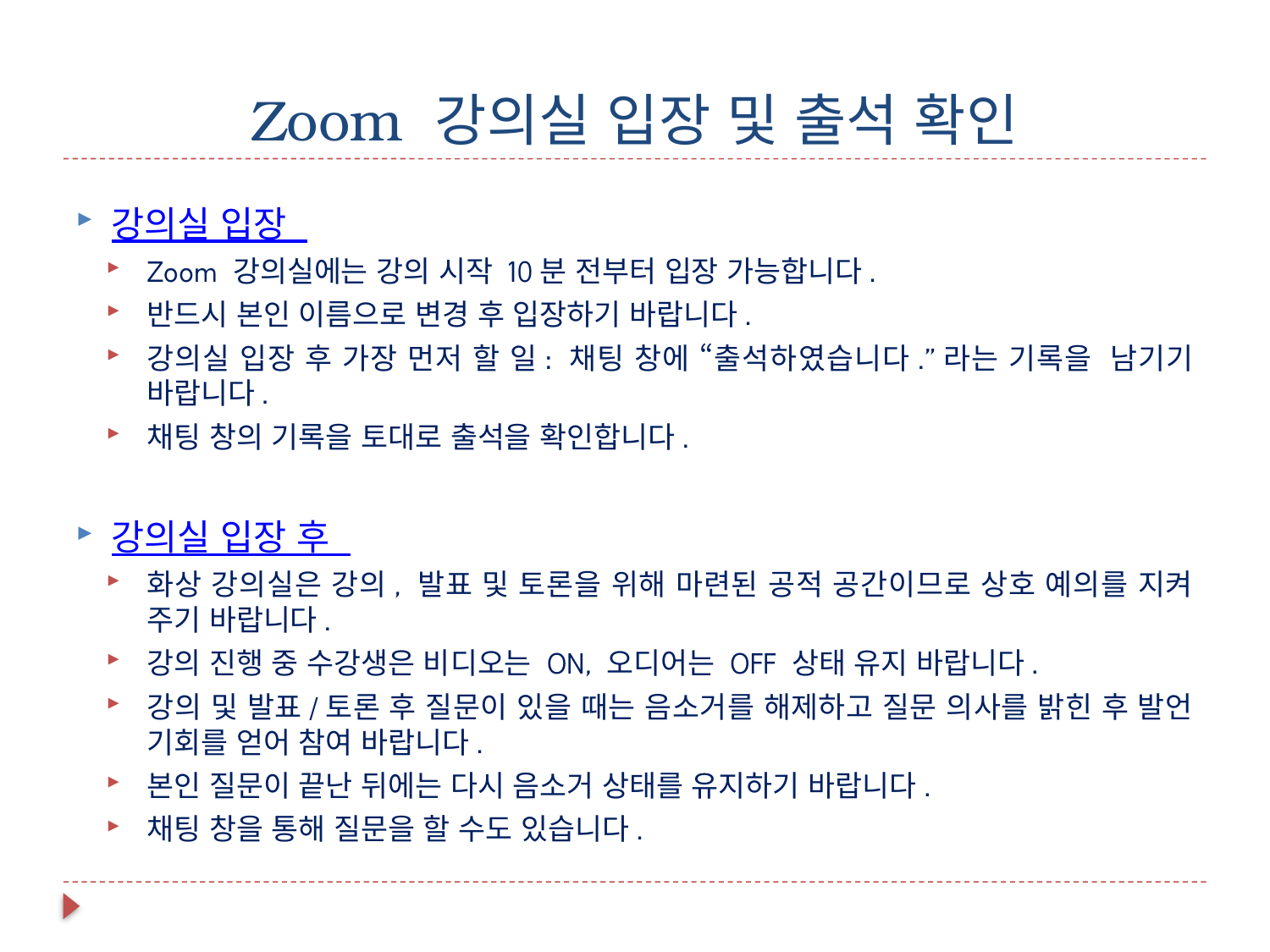

# Zoom 강의실 입장 및 출석 확인

강의실 입장
Zoom 강의실에는 강의 시작 10분 전부터 입장 가능합니다.
반드시 본인 이름으로 변경 후 입장하기 바랍니다.
강의실 입장 후 가장 먼저 할 일: 채팅 창에 “출석하였습니다.”라는 기록을  남기기 바랍니다.
채팅 창의 기록을 토대로 출석을 확인합니다.

강의실 입장 후
화상 강의실은 강의, 발표 및 토론을 위해 마련된 공적 공간이므로 상호 예의를 지켜 주기 바랍니다.
강의 진행 중 수강생은 비디오는 ON, 오디어는 OFF 상태 유지 바랍니다.
강의 및 발표/토론 후 질문이 있을 때는 음소거를 해제하고 질문 의사를 밝힌 후 발언 기회를 얻어 참여 바랍니다.
본인 질문이 끝난 뒤에는 다시 음소거 상태를 유지하기 바랍니다.
채팅 창을 통해 질문을 할 수도 있습니다.